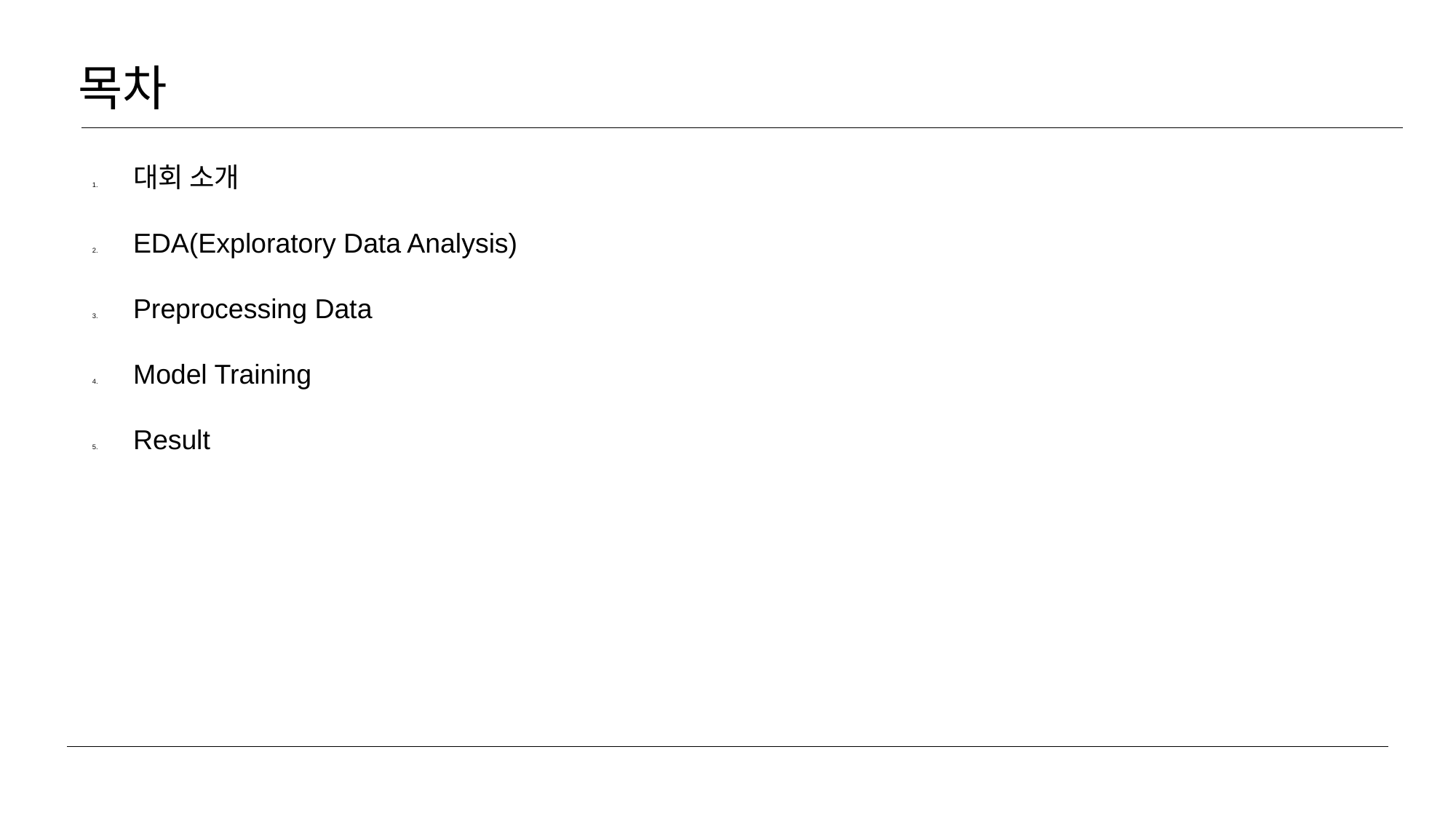

목차
대회 소개

EDA(Exploratory Data Analysis)

Preprocessing Data

Model Training

Result